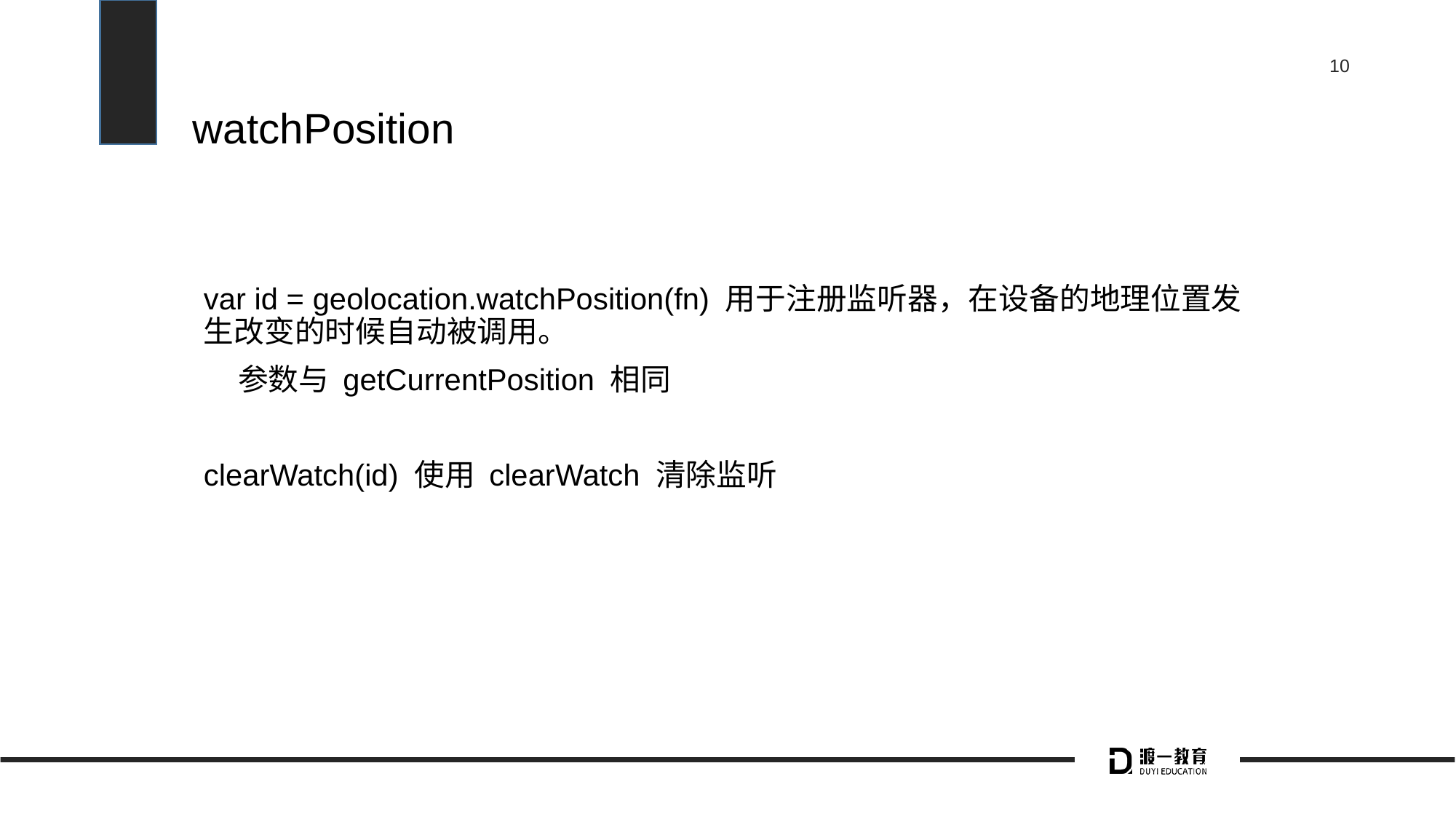

# watchPosition

var id = geolocation.watchPosition(fn) 用于注册监听器，在设备的地理位置发生改变的时候自动被调用。
    参数与 getCurrentPosition 相同

clearWatch(id) 使用 clearWatch 清除监听